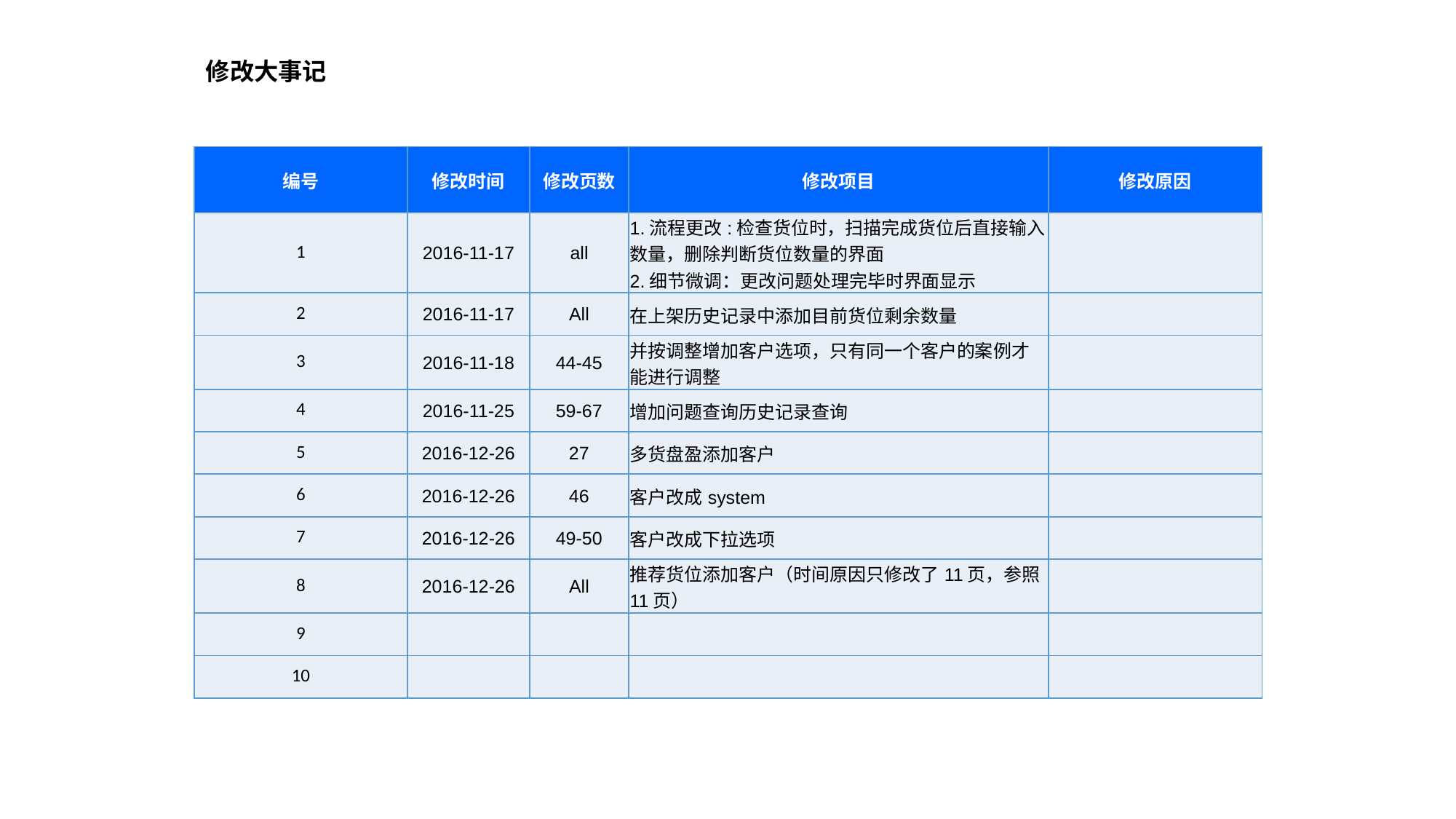

修改大事记
| 编号 | 修改时间 | 修改页数 | 修改项目 | 修改原因 |
| --- | --- | --- | --- | --- |
| 1 | 2016-11-17 | all | 1.流程更改:检查货位时，扫描完成货位后直接输入数量，删除判断货位数量的界面 2.细节微调：更改问题处理完毕时界面显示 |  |
| 2 | 2016-11-17 | All | 在上架历史记录中添加目前货位剩余数量 |  |
| 3 | 2016-11-18 | 44-45 | 并按调整增加客户选项，只有同一个客户的案例才能进行调整 |  |
| 4 | 2016-11-25 | 59-67 | 增加问题查询历史记录查询 |  |
| 5 | 2016-12-26 | 27 | 多货盘盈添加客户 |  |
| 6 | 2016-12-26 | 46 | 客户改成system |  |
| 7 | 2016-12-26 | 49-50 | 客户改成下拉选项 |  |
| 8 | 2016-12-26 | All | 推荐货位添加客户（时间原因只修改了11页，参照11页） |  |
| 9 |  |  |  |  |
| 10 |  |  |  |  |